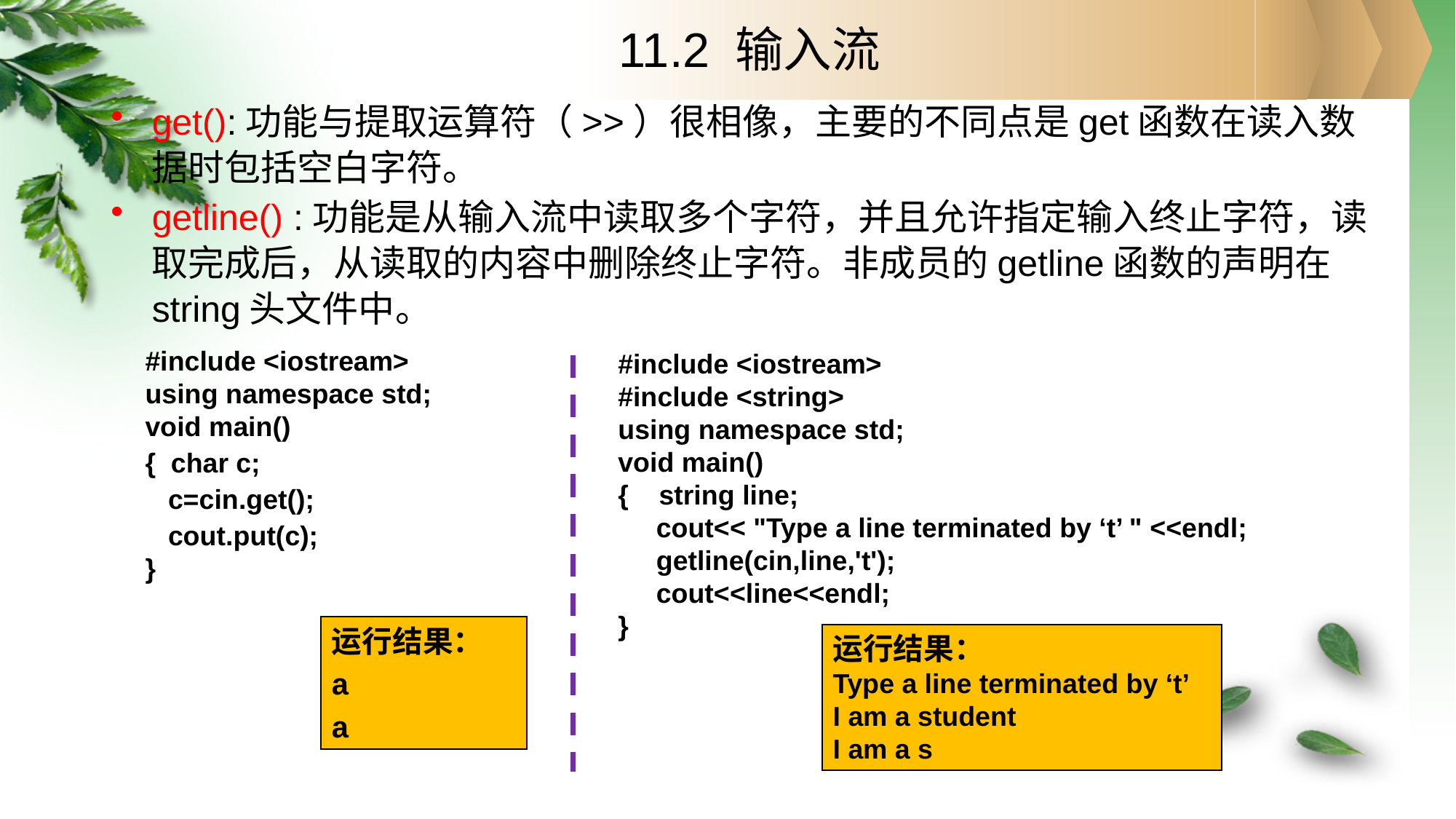

11.2 输入流
get():功能与提取运算符（>>）很相像，主要的不同点是get函数在读入数据时包括空白字符。
getline() :功能是从输入流中读取多个字符，并且允许指定输入终止字符，读取完成后，从读取的内容中删除终止字符。非成员的getline函数的声明在string头文件中。
#include <iostream>
using namespace std;
void main()
{  char c;
   c=cin.get();
   cout.put(c);
}
#include <iostream>
#include <string>
using namespace std;
void main()
{    string line;
     cout<< "Type a line terminated by ‘t’ " <<endl;
     getline(cin,line,'t');
     cout<<line<<endl;
}
运行结果：
a
a
运行结果：
Type a line terminated by ‘t’
I am a student
I am a s